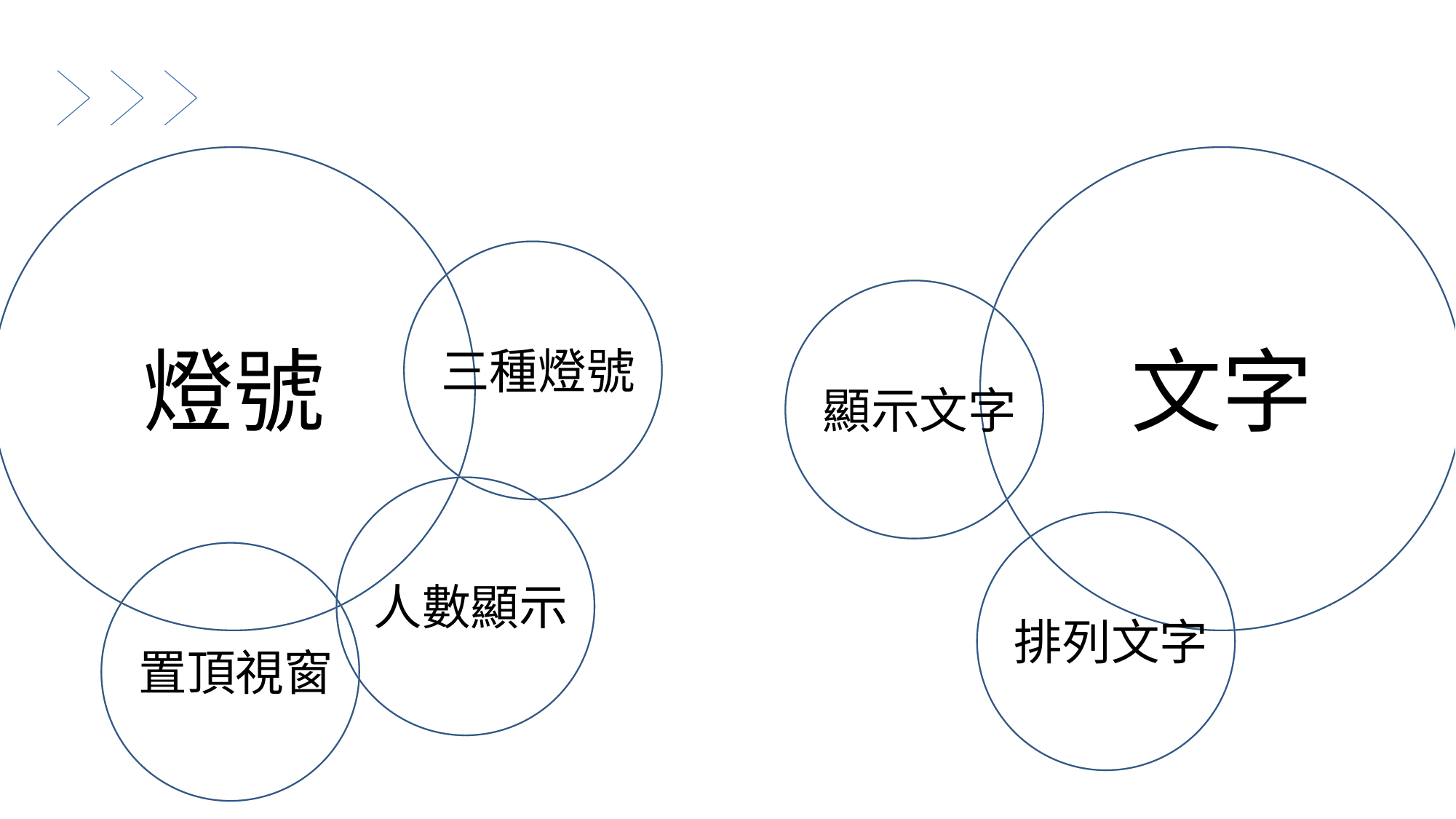

視窗程式

燈號
文字
三種燈號
顯示文字

人數顯示
排列文字
置頂視窗